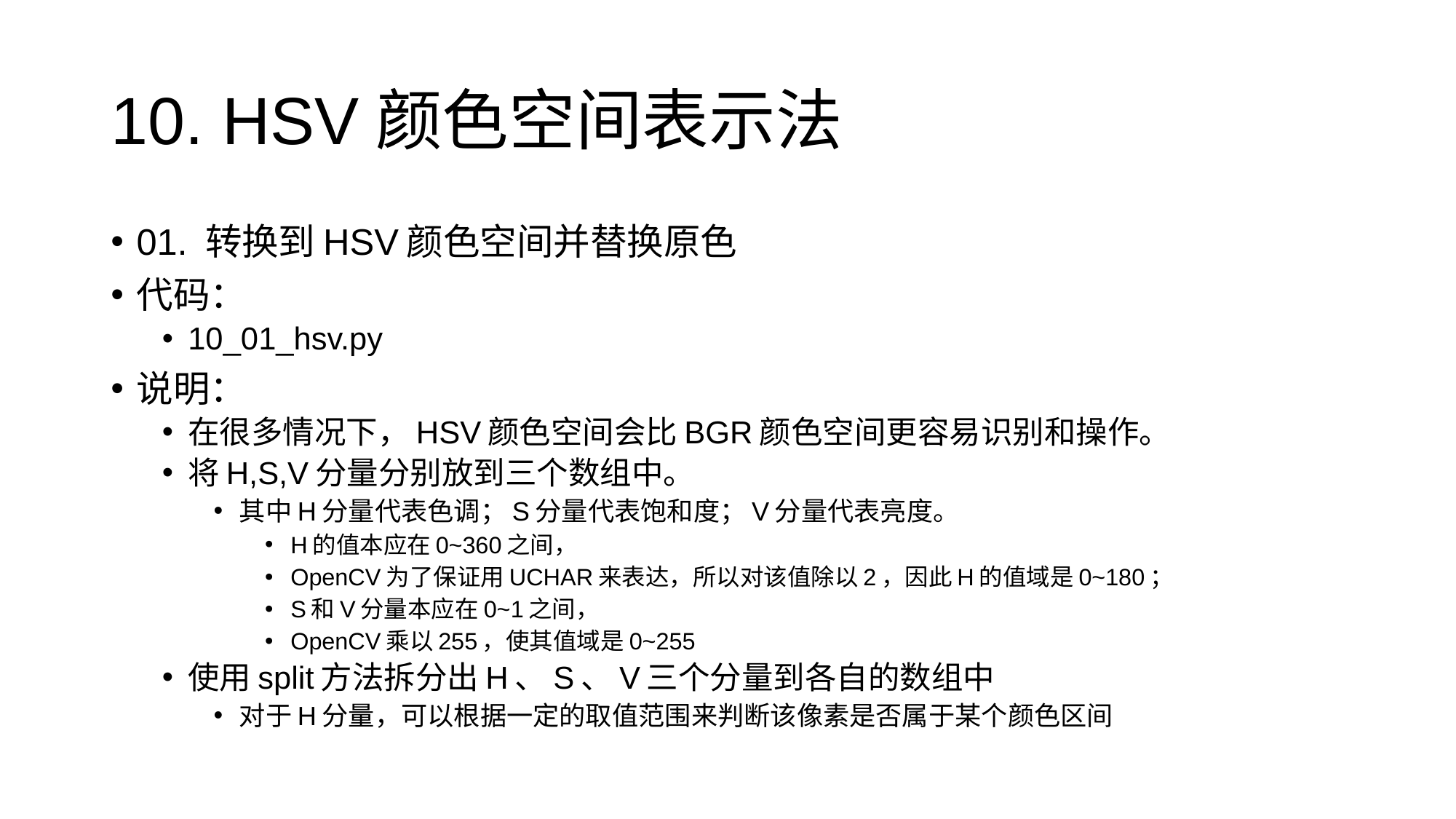

# 10. HSV颜色空间表示法
01. 转换到HSV颜色空间并替换原色
代码：
10_01_hsv.py
说明：
在很多情况下，HSV颜色空间会比BGR颜色空间更容易识别和操作。
将H,S,V分量分别放到三个数组中。
其中H分量代表色调；S分量代表饱和度；V分量代表亮度。
H的值本应在0~360之间，
OpenCV为了保证用UCHAR来表达，所以对该值除以2，因此H的值域是0~180；
S和V分量本应在0~1之间，
OpenCV乘以255，使其值域是0~255
使用split方法拆分出H、S、V三个分量到各自的数组中
对于H分量，可以根据一定的取值范围来判断该像素是否属于某个颜色区间